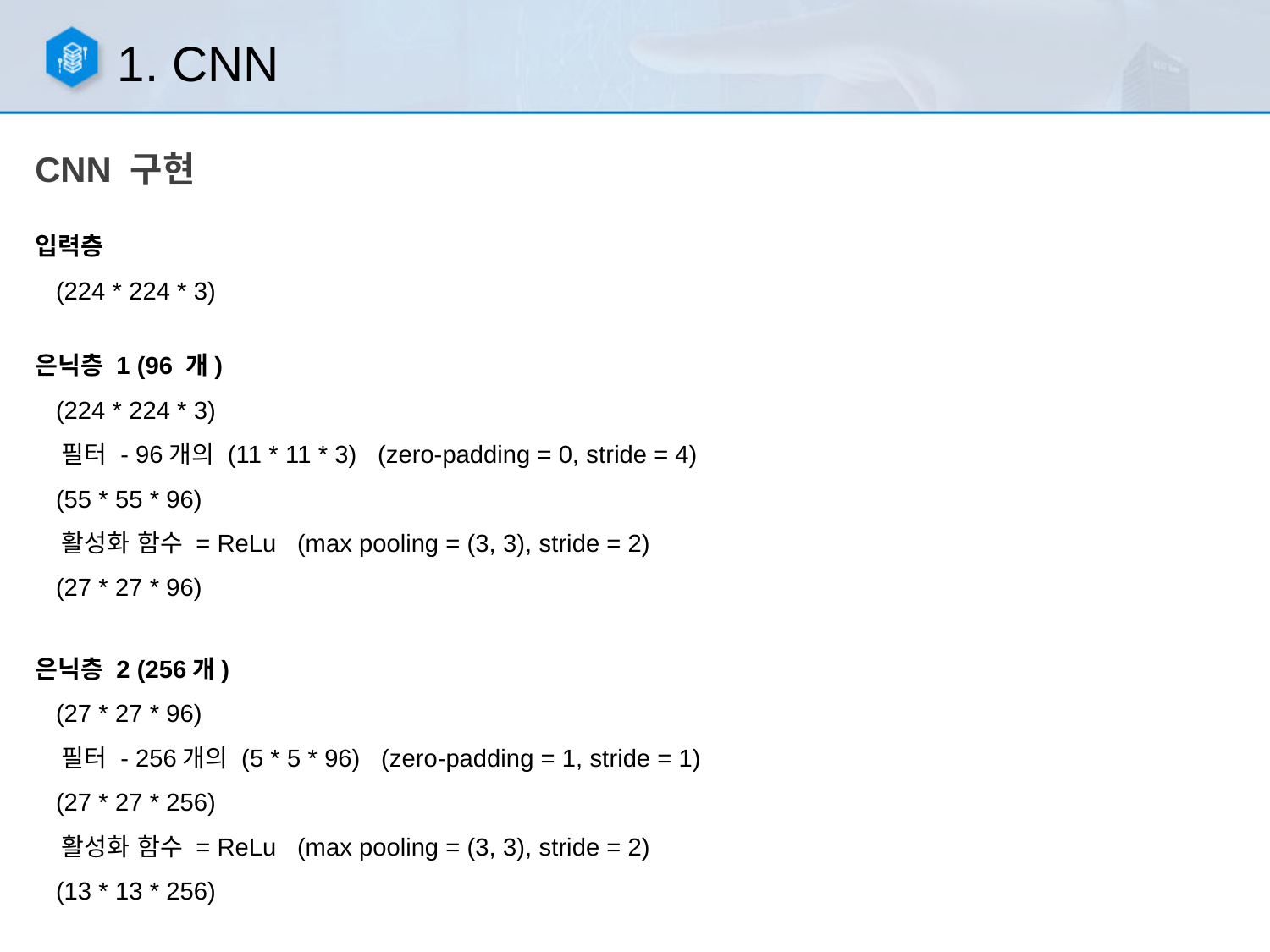

1. CNN
CNN 구현
입력층
   (224 * 224 * 3)
은닉층 1 (96 개)
   (224 * 224 * 3)
   필터 - 96개의 (11 * 11 * 3)   (zero-padding = 0, stride = 4)
   (55 * 55 * 96)
   활성화 함수 = ReLu   (max pooling = (3, 3), stride = 2)
   (27 * 27 * 96)
은닉층 2 (256개)
   (27 * 27 * 96)
   필터 - 256개의 (5 * 5 * 96)   (zero-padding = 1, stride = 1)
   (27 * 27 * 256)
   활성화 함수 = ReLu   (max pooling = (3, 3), stride = 2)
   (13 * 13 * 256)